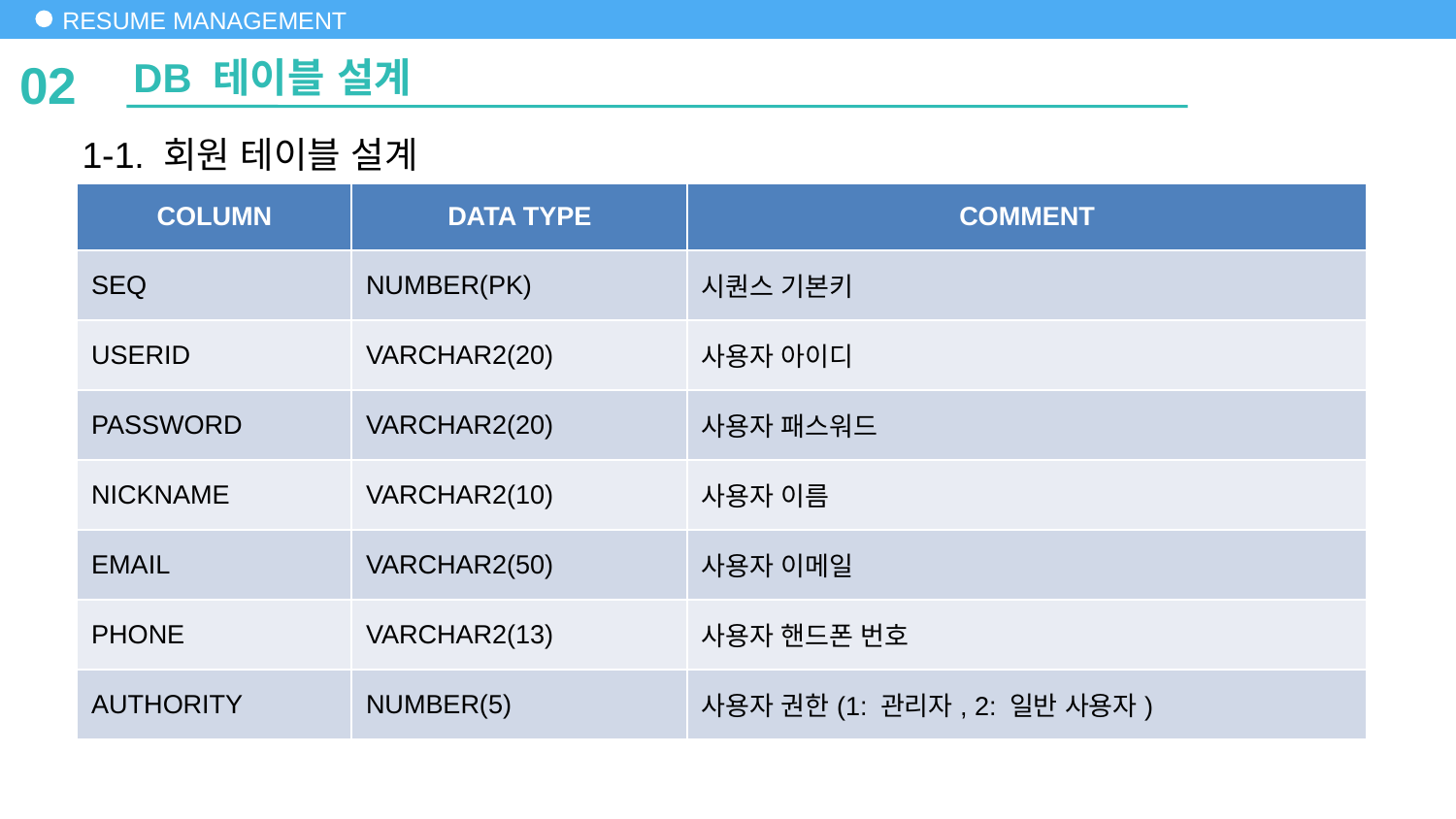

# RESUME MANAGEMENT
DB 테이블 설계
02
1-1. 회원 테이블 설계
| COLUMN | DATA TYPE | COMMENT |
| --- | --- | --- |
| SEQ | NUMBER(PK) | 시퀀스 기본키 |
| USERID | VARCHAR2(20) | 사용자 아이디 |
| PASSWORD | VARCHAR2(20) | 사용자 패스워드 |
| NICKNAME | VARCHAR2(10) | 사용자 이름 |
| EMAIL | VARCHAR2(50) | 사용자 이메일 |
| PHONE | VARCHAR2(13) | 사용자 핸드폰 번호 |
| AUTHORITY | NUMBER(5) | 사용자 권한(1: 관리자, 2: 일반 사용자) |